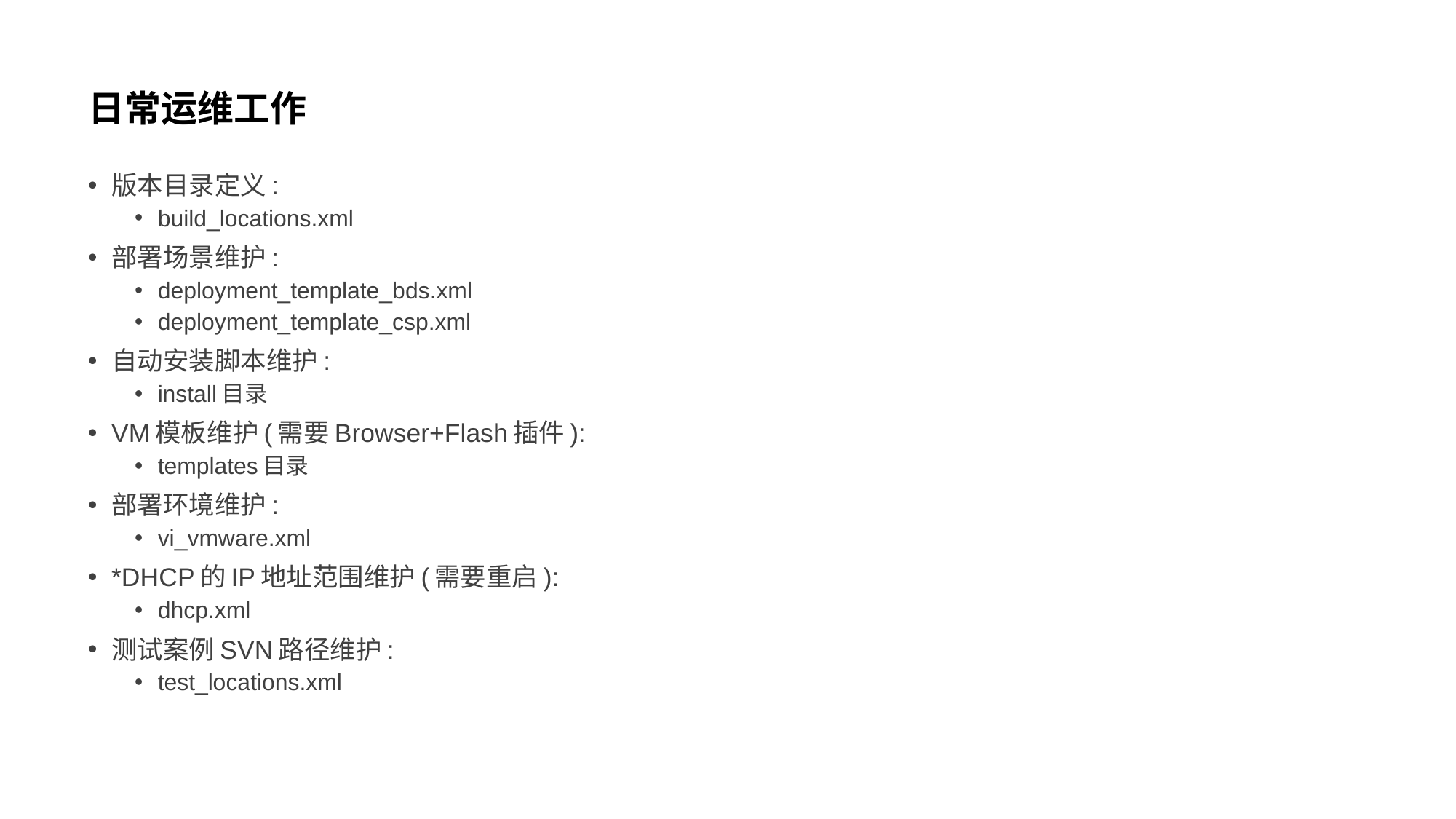

# 日常运维工作
版本目录定义:
build_locations.xml
部署场景维护:
deployment_template_bds.xml
deployment_template_csp.xml
自动安装脚本维护:
install目录
VM模板维护(需要Browser+Flash插件):
templates目录
部署环境维护:
vi_vmware.xml
*DHCP的IP地址范围维护(需要重启):
dhcp.xml
测试案例SVN路径维护:
test_locations.xml